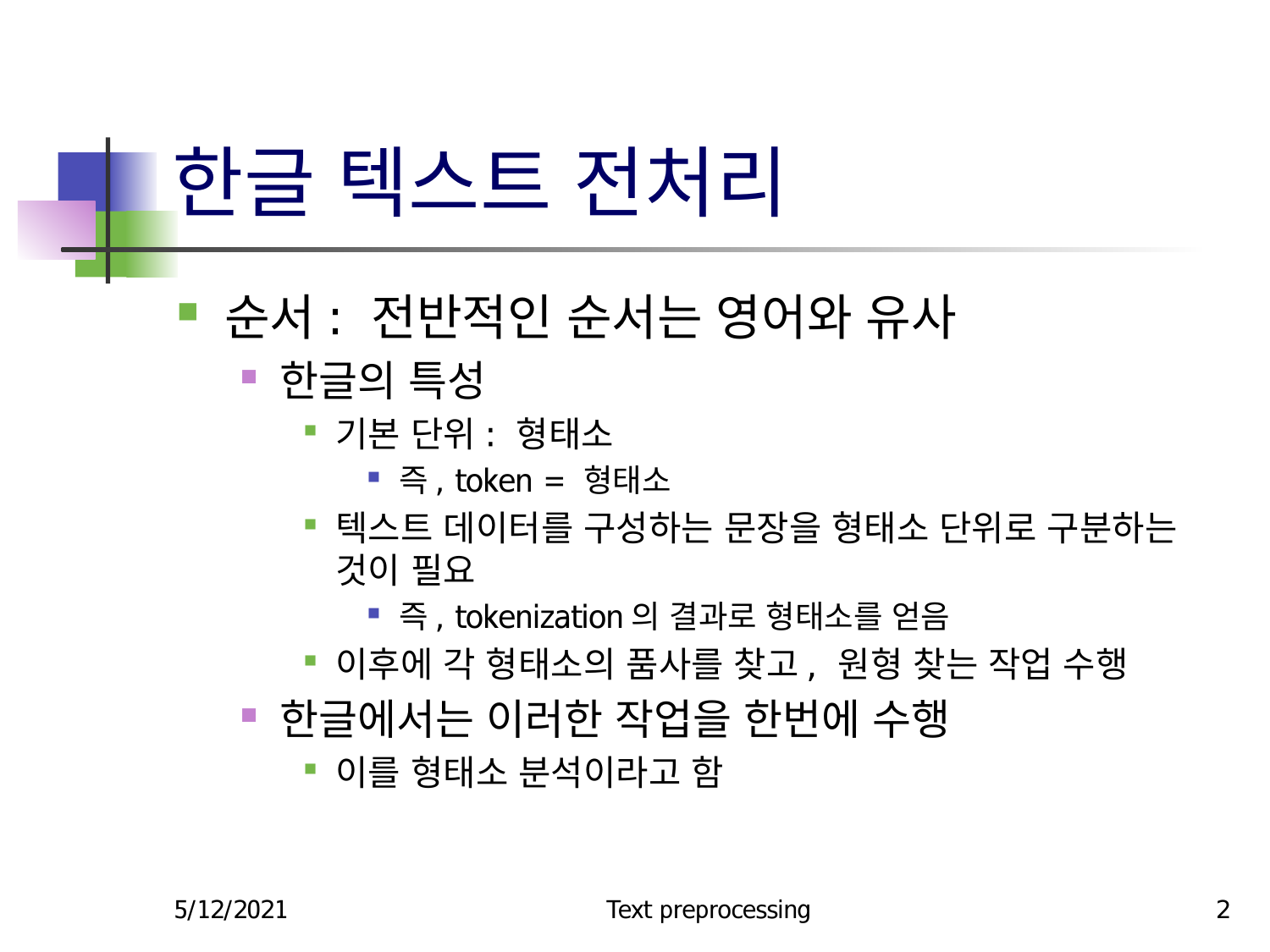

# 한글 텍스트 전처리
순서: 전반적인 순서는 영어와 유사
한글의 특성
기본 단위: 형태소
즉, token = 형태소
텍스트 데이터를 구성하는 문장을 형태소 단위로 구분하는 것이 필요
즉, tokenization의 결과로 형태소를 얻음
이후에 각 형태소의 품사를 찾고, 원형 찾는 작업 수행
한글에서는 이러한 작업을 한번에 수행
이를 형태소 분석이라고 함
5/12/2021
Text preprocessing
2